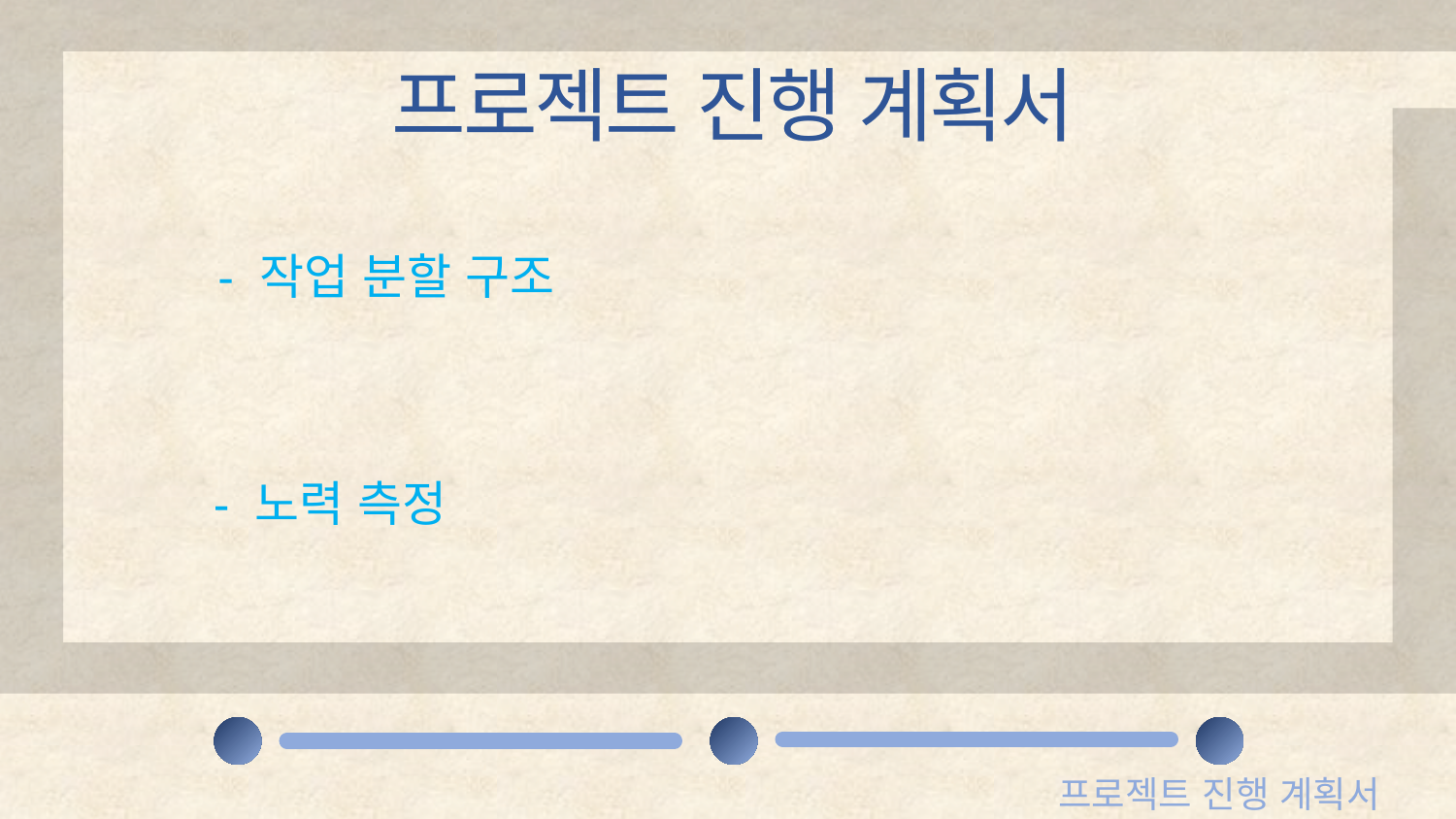

프로젝트 진행 계획서
- 작업 분할 구조
- 노력 측정

프로젝트 진행 계획서